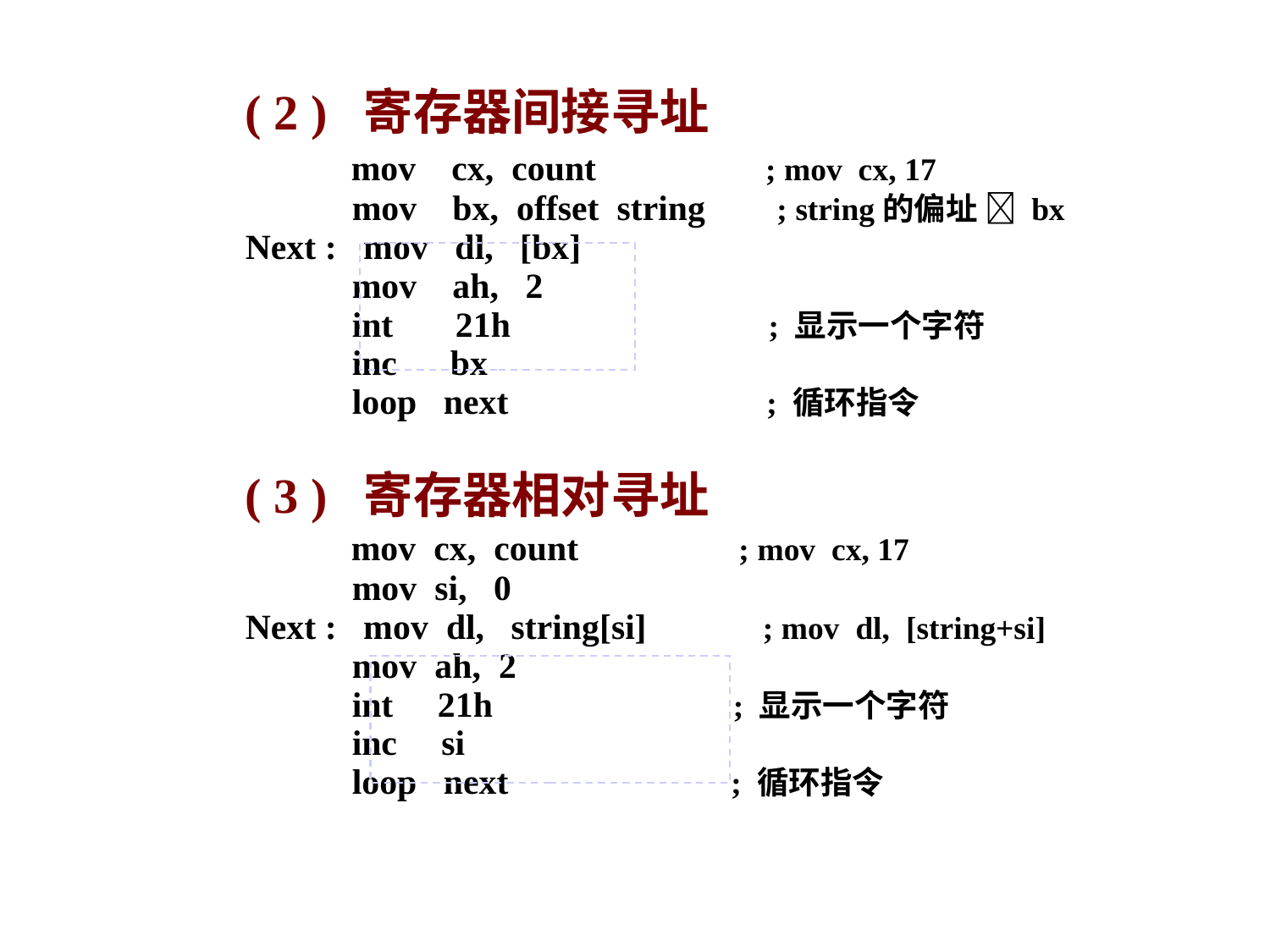

( 2 )  寄存器间接寻址
          mov    cx,  count                   ; mov  cx, 17
            mov    bx,  offset  string        ; string的偏址 → bx
Next :   mov   dl,   [bx]
            mov    ah,   2
            int       21h                             ; 显示一个字符
            inc      bx
            loop   next                             ; 循环指令

( 3 )  寄存器相对寻址
          mov  cx,  count                  ; mov  cx, 17
            mov  si,   0
Next :   mov  dl,   string[si]             ; mov  dl,  [string+si]
            mov  ah,  2
            int     21h                           ; 显示一个字符
            inc     si
            loop   next                         ; 循环指令